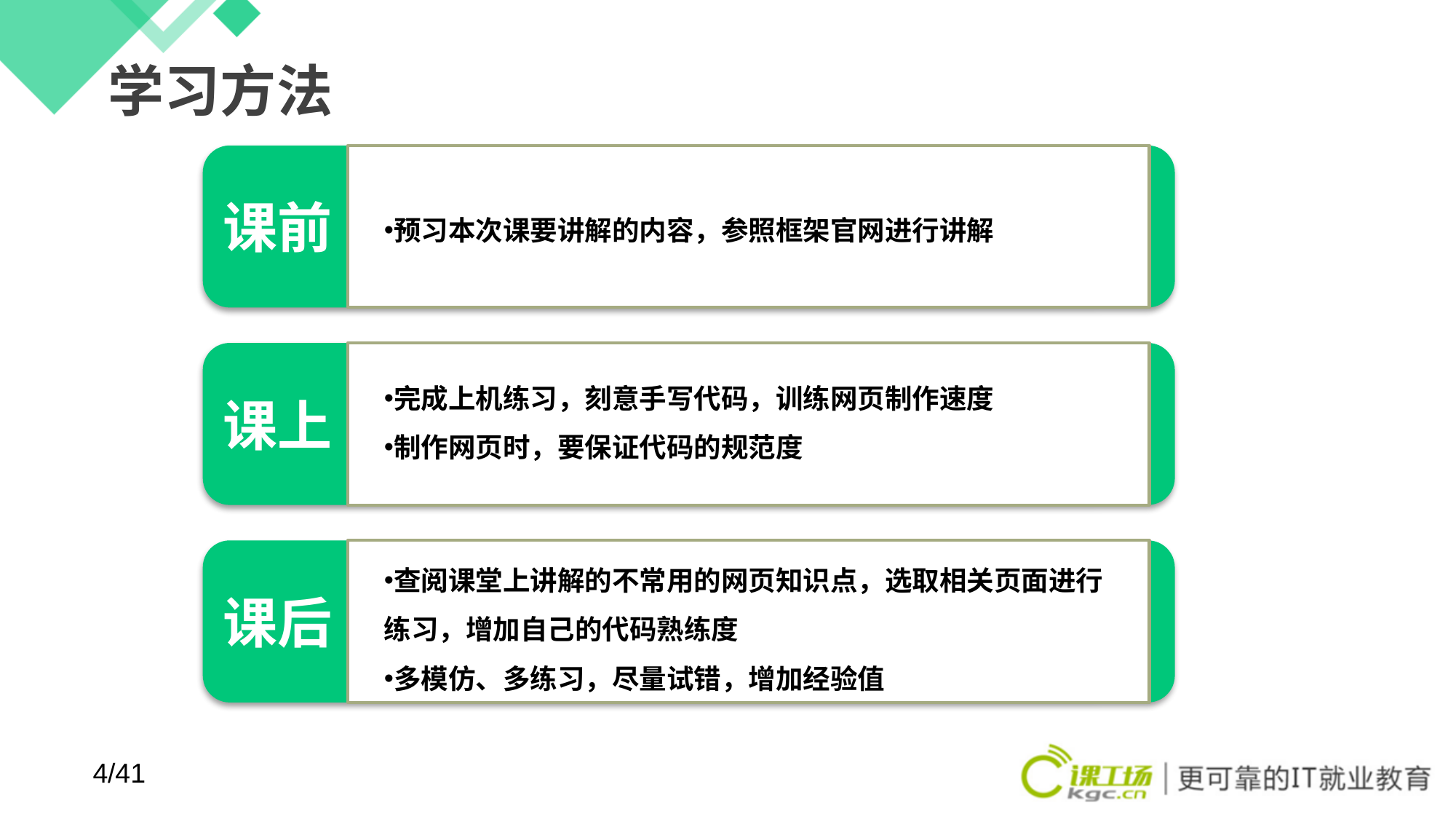

# 学习方法

课前
预习本次课要讲解的内容，参照框架官网进行讲解

完成上机练习，刻意手写代码，训练网页制作速度
制作网页时，要保证代码的规范度
课上

查阅课堂上讲解的不常用的网页知识点，选取相关页面进行练习，增加自己的代码熟练度
多模仿、多练习，尽量试错，增加经验值
课后